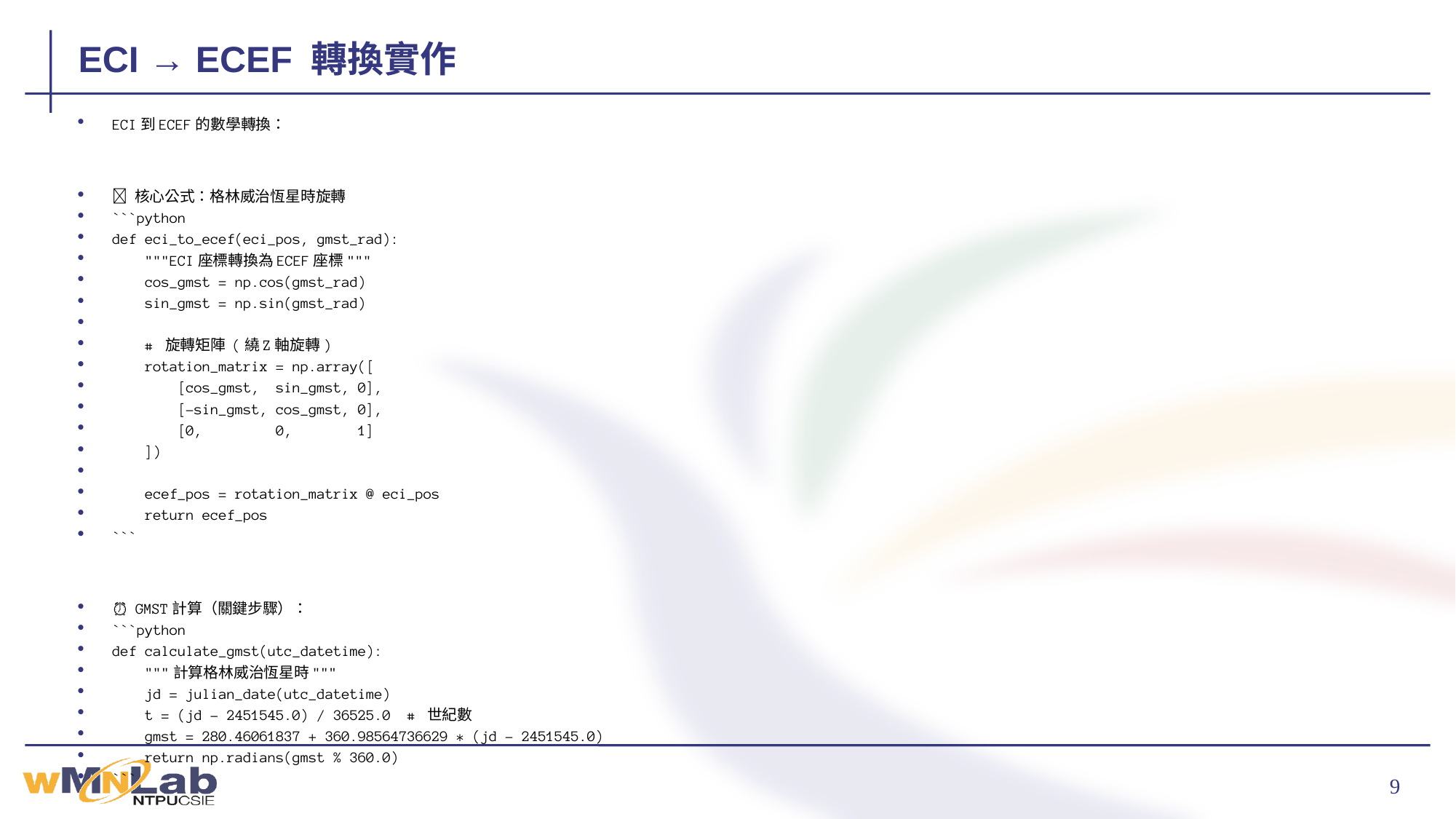

# ECI → ECEF 轉換實作
ECI到ECEF的數學轉換：

🧮 核心公式：格林威治恆星時旋轉
```python
def eci_to_ecef(eci_pos, gmst_rad):
    """ECI座標轉換為ECEF座標"""
    cos_gmst = np.cos(gmst_rad)
    sin_gmst = np.sin(gmst_rad)

    # 旋轉矩陣 (繞Z軸旋轉)
    rotation_matrix = np.array([
        [cos_gmst,  sin_gmst, 0],
        [-sin_gmst, cos_gmst, 0],
        [0,         0,        1]
    ])

    ecef_pos = rotation_matrix @ eci_pos
    return ecef_pos
```

⏰ GMST計算（關鍵步驟）：
```python
def calculate_gmst(utc_datetime):
    """計算格林威治恆星時"""
    jd = julian_date(utc_datetime)
    t = (jd - 2451545.0) / 36525.0  # 世紀數
    gmst = 280.46061837 + 360.98564736629 * (jd - 2451545.0)
    return np.radians(gmst % 360.0)
```